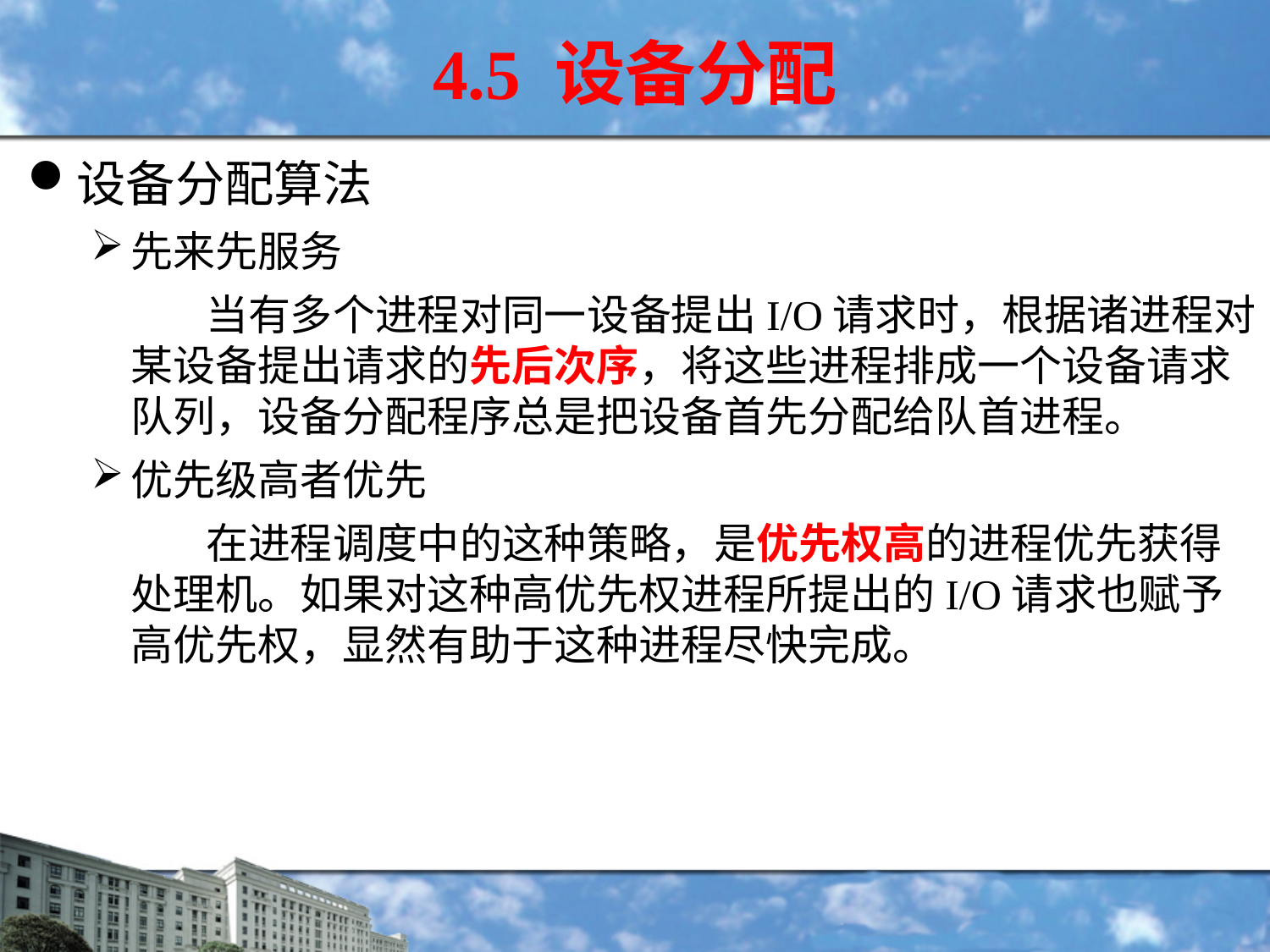

4.5 设备分配
设备分配算法
先来先服务
           当有多个进程对同一设备提出I/O请求时，根据诸进程对某设备提出请求的先后次序，将这些进程排成一个设备请求队列，设备分配程序总是把设备首先分配给队首进程。
优先级高者优先
           在进程调度中的这种策略，是优先权高的进程优先获得处理机。如果对这种高优先权进程所提出的I/O请求也赋予高优先权，显然有助于这种进程尽快完成。